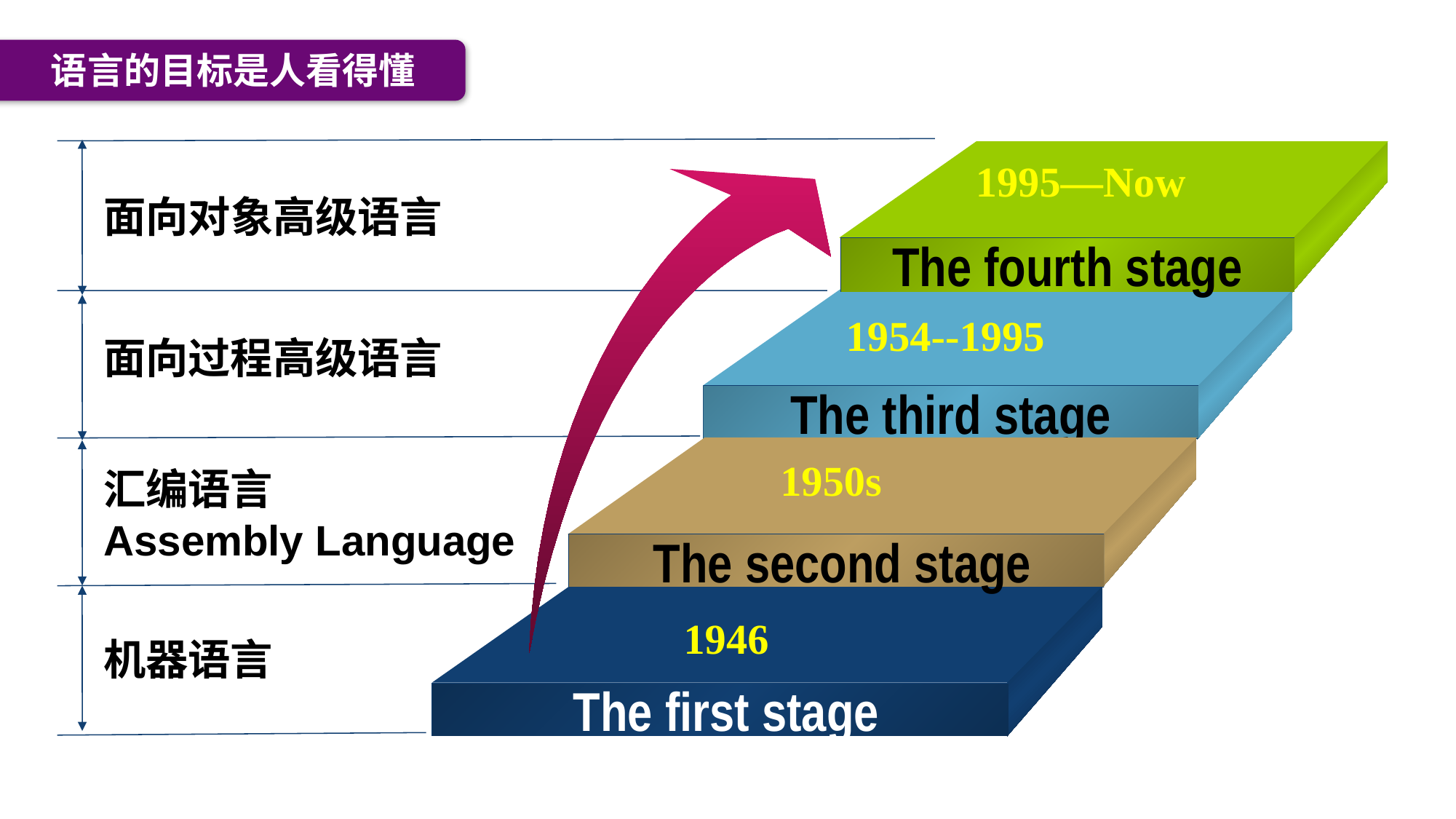

语言的目标是人看得懂

The fourth stage

The third stage

 The second stage

 The first stage

1995—Now
面向对象高级语言
1954--1995
面向过程高级语言
1950s
汇编语言
Assembly Language
1946
机器语言